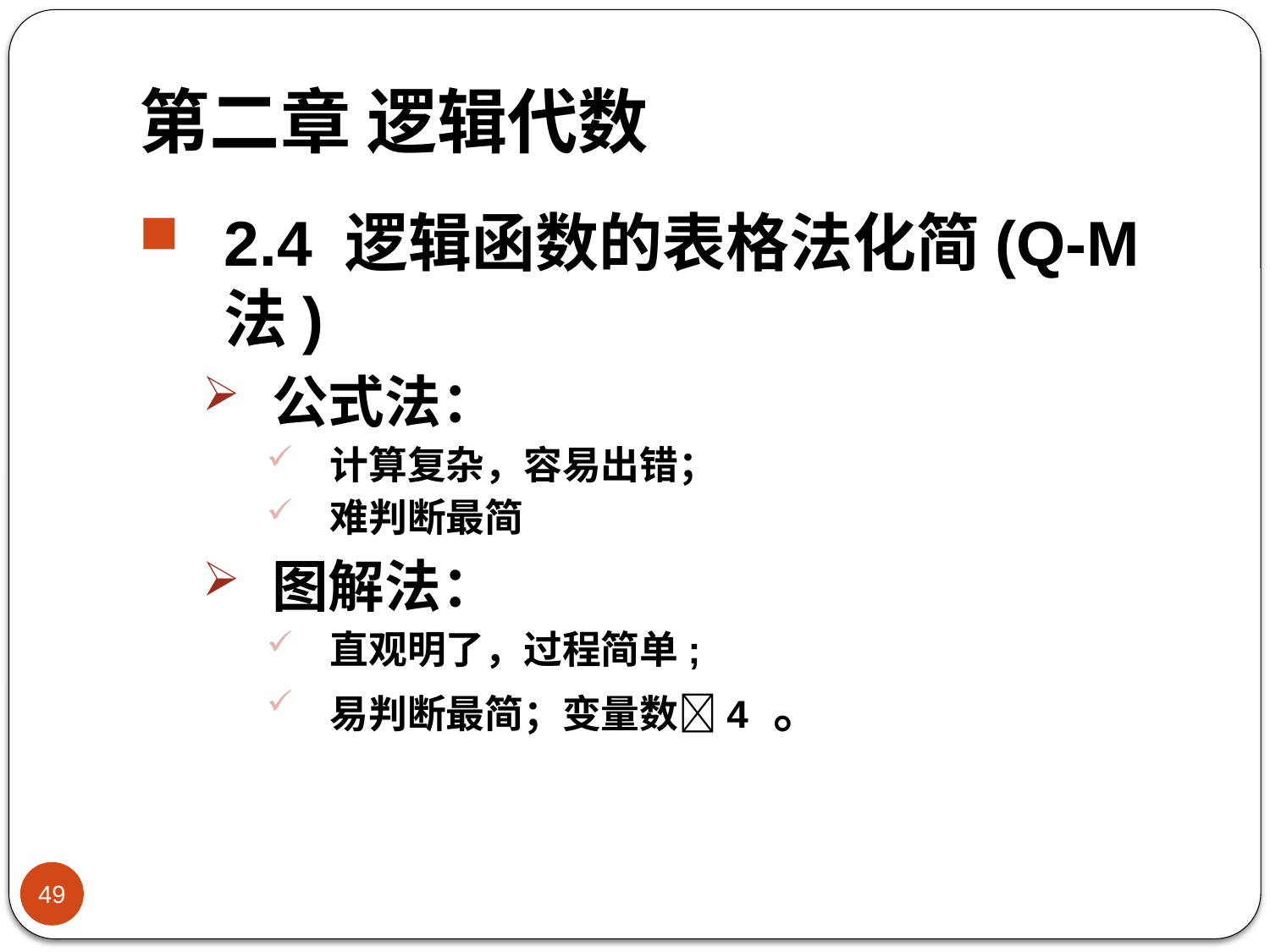

# 第二章 逻辑代数
2.4 逻辑函数的表格法化简(Q-M法)
公式法：
计算复杂，容易出错；
难判断最简
图解法：
直观明了，过程简单;
易判断最简；变量数≤4 。
49